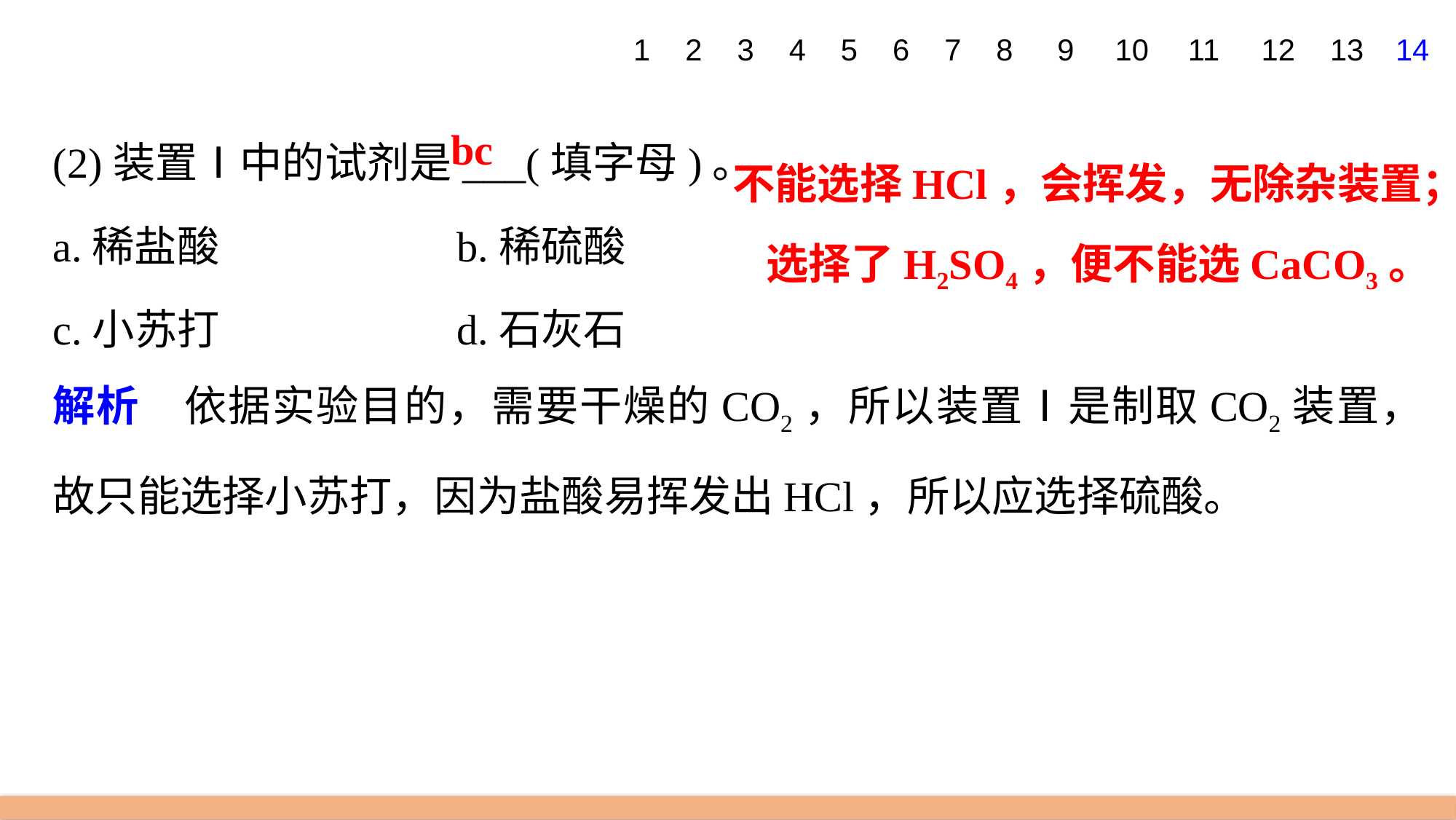

1
2
3
4
5
6
7
8
9
10
11
12
13
14
(2)装置Ⅰ中的试剂是___(填字母)。
a.稀盐酸  		       b.稀硫酸
c.小苏打  		       d.石灰石
解析　依据实验目的，需要干燥的CO2，所以装置Ⅰ是制取CO2装置，故只能选择小苏打，因为盐酸易挥发出HCl，所以应选择硫酸。
bc
不能选择HCl，会挥发，无除杂装置；
选择了H2SO4，便不能选CaCO3。